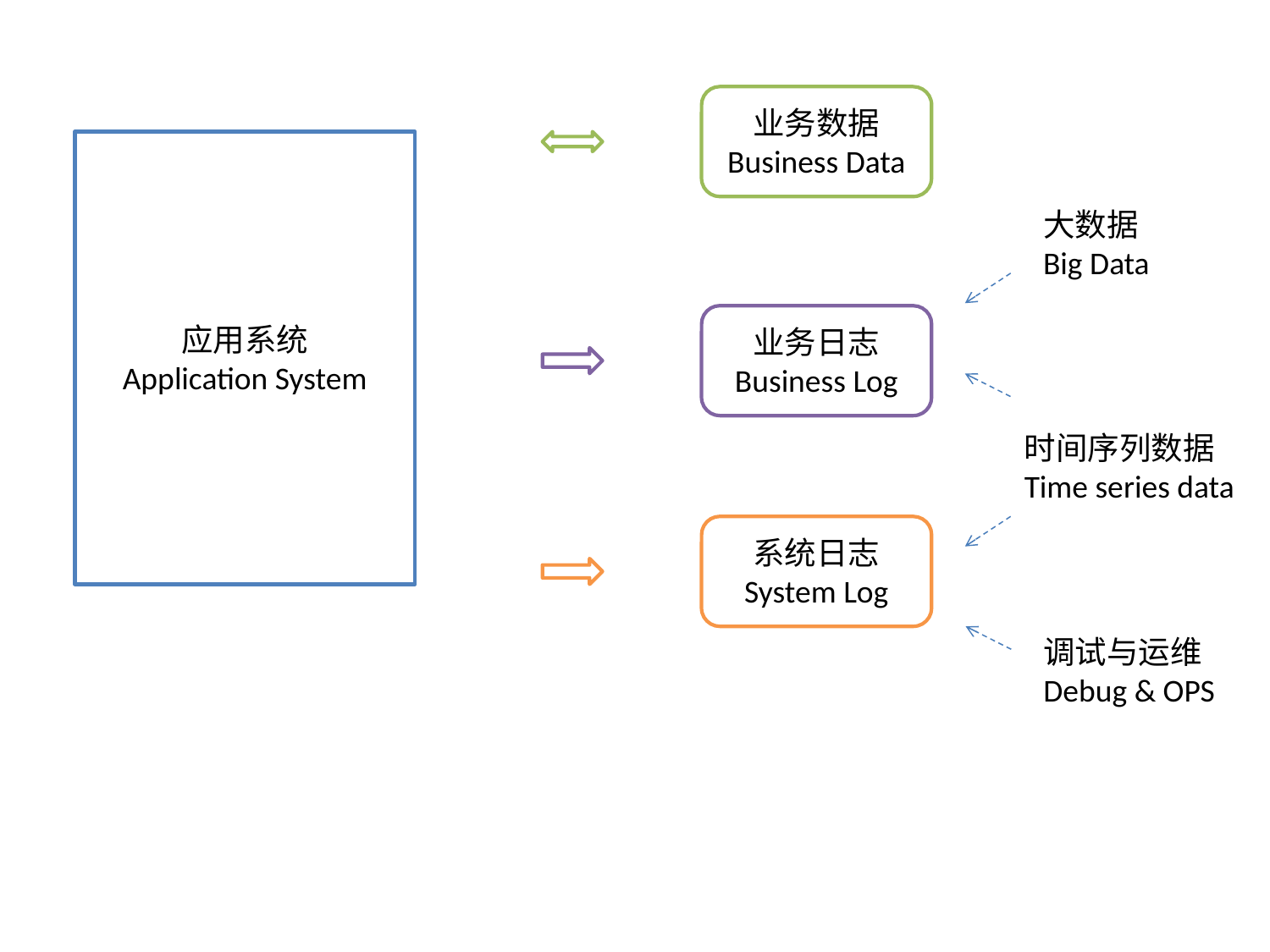

业务数据
Business Data
应用系统
Application System

大数据
Big Data
业务日志
Business Log

时间序列数据
Time series data
系统日志
System Log

调试与运维
Debug & OPS